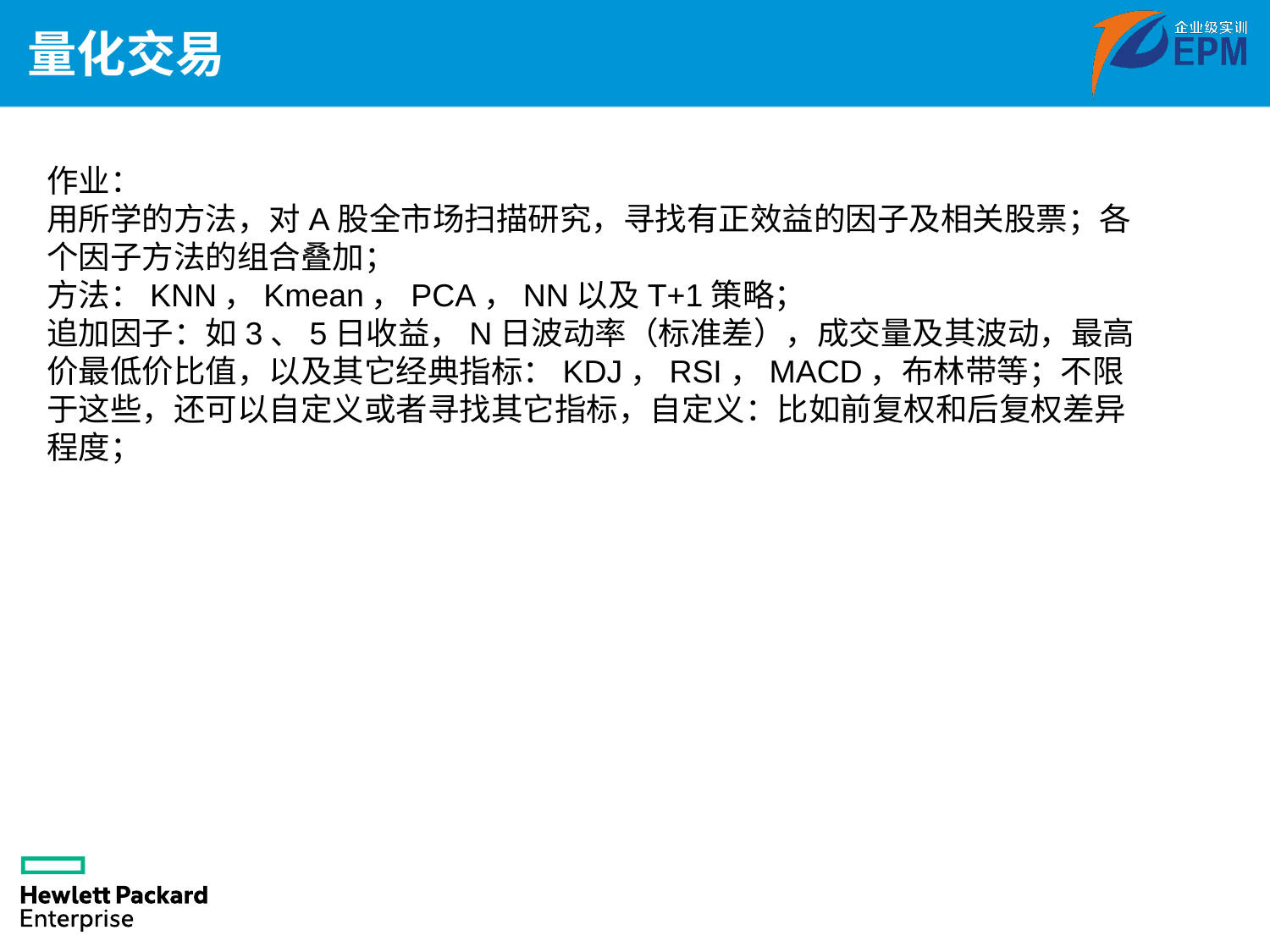

# 量化交易
作业：
用所学的方法，对A股全市场扫描研究，寻找有正效益的因子及相关股票；各个因子方法的组合叠加；
方法：KNN，Kmean，PCA，NN以及T+1策略；
追加因子：如3、5日收益，N日波动率（标准差），成交量及其波动，最高价最低价比值，以及其它经典指标：KDJ，RSI，MACD，布林带等；不限于这些，还可以自定义或者寻找其它指标，自定义：比如前复权和后复权差异程度；